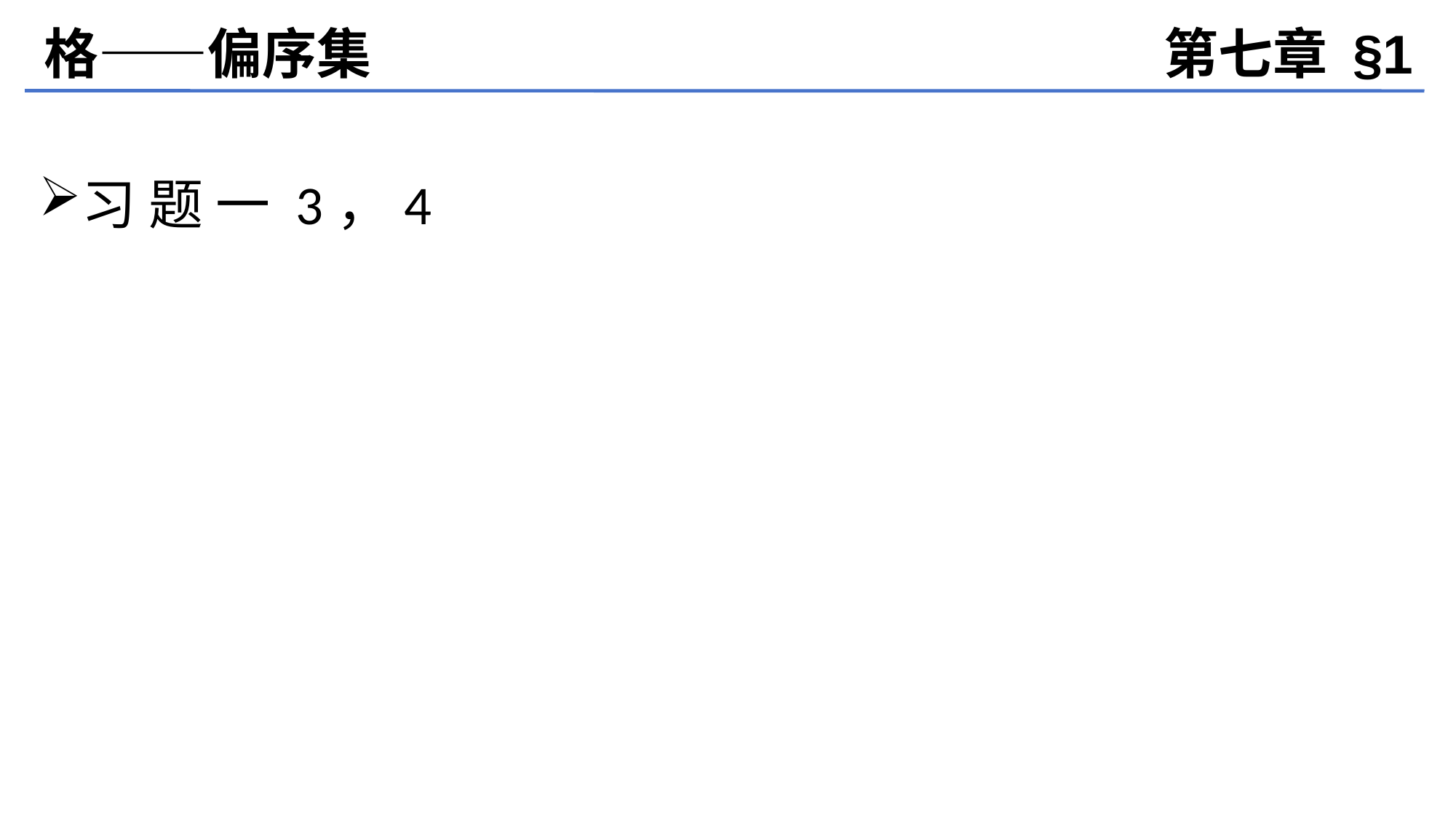

格——偏序集
第七章 §1
习 题 一 3，4